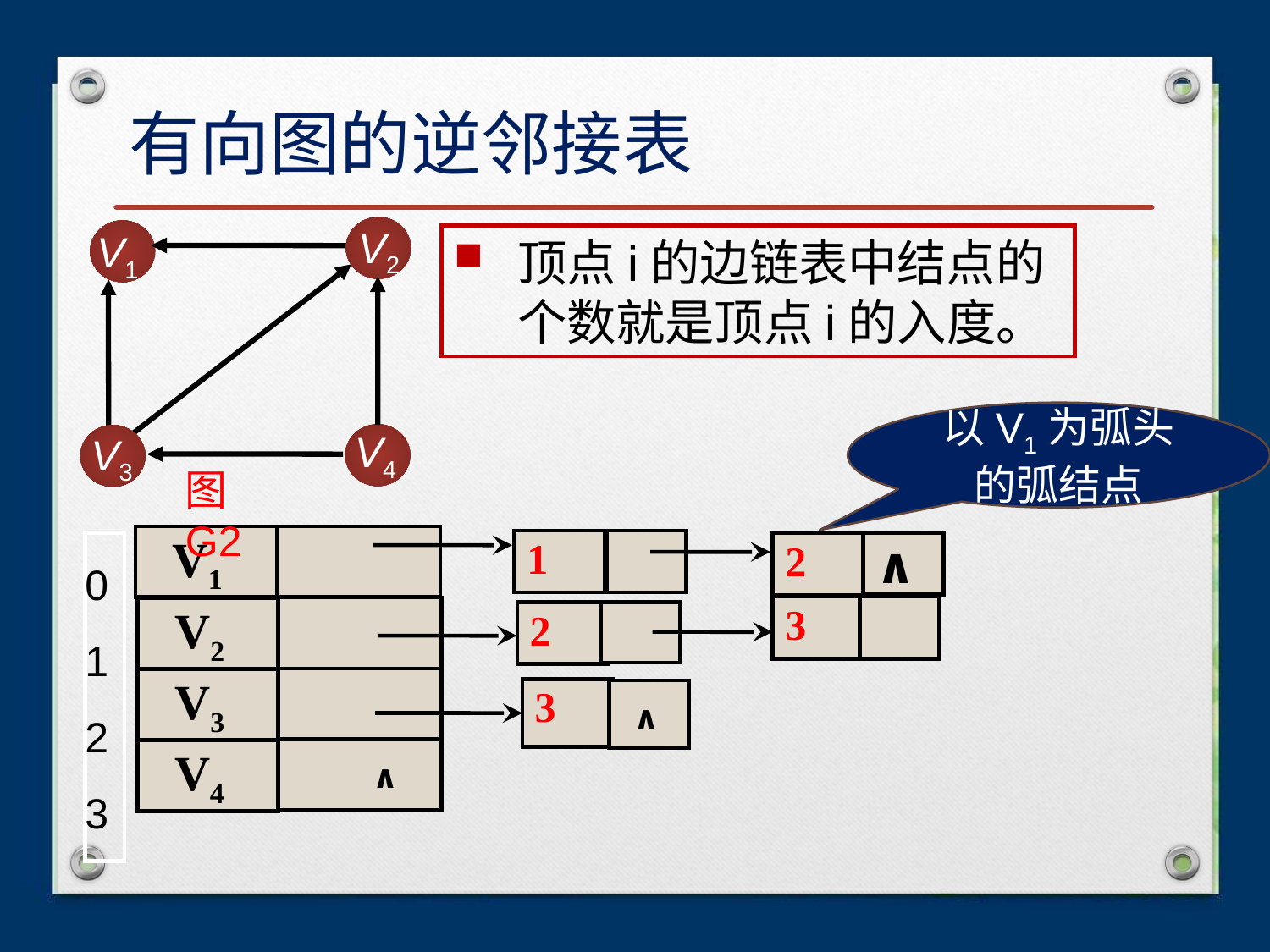

# 有向图的逆邻接表

V2

V1

V4

V3

顶点i的边链表中结点的个数就是顶点i的入度。
以V1为弧头的弧结点
图G2
  V1

0
1
2
3

  V2
2

  V3
3

  V4
1

∧
2

3

∧
∧